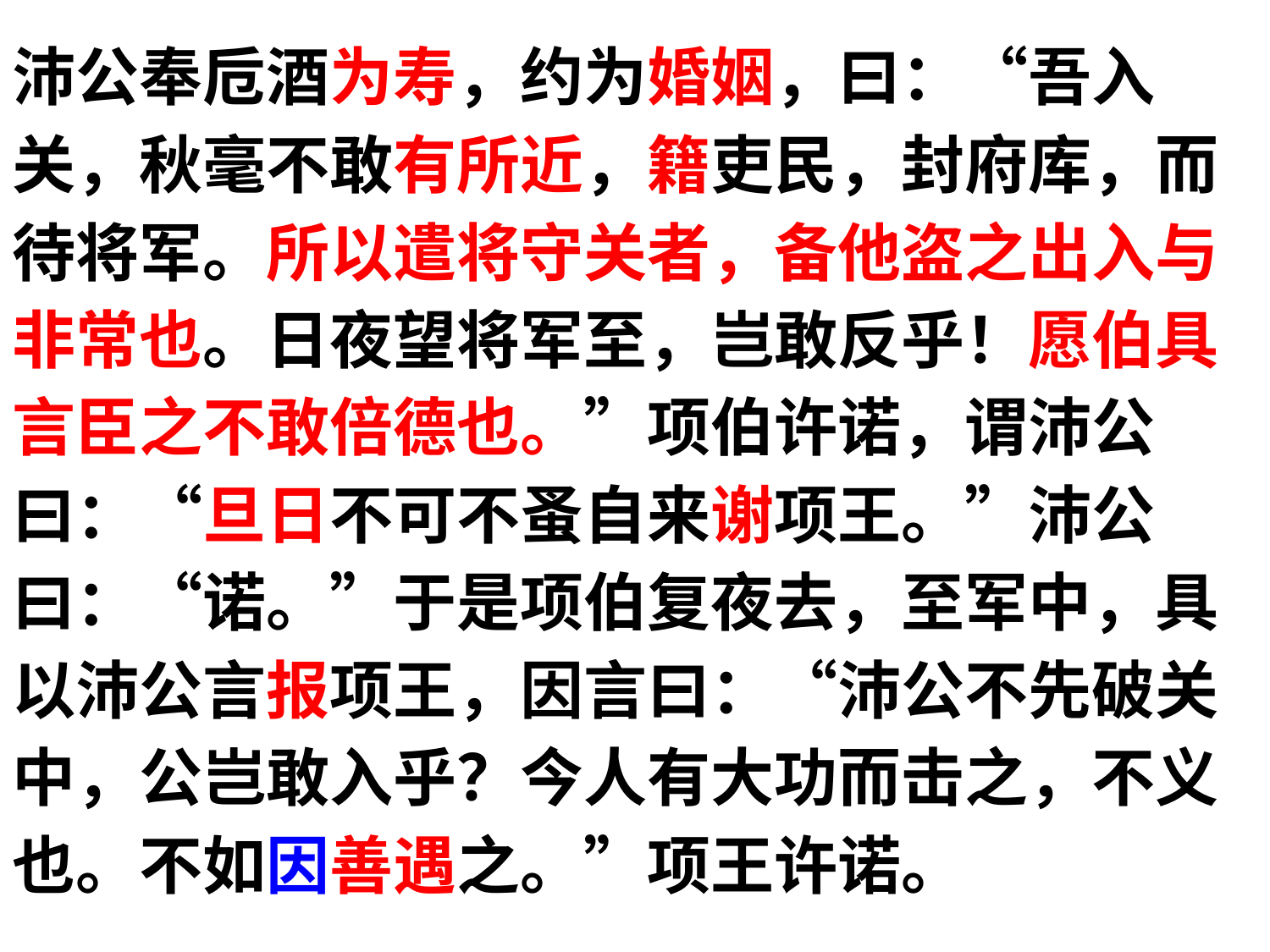

沛公奉卮酒为寿，约为婚姻，曰：“吾入关，秋毫不敢有所近，籍吏民，封府库，而待将军。所以遣将守关者，备他盗之出入与非常也。日夜望将军至，岂敢反乎！愿伯具言臣之不敢倍德也。”项伯许诺，谓沛公曰：“旦日不可不蚤自来谢项王。”沛公曰：“诺。”于是项伯复夜去，至军中，具以沛公言报项王，因言曰：“沛公不先破关中，公岂敢入乎？今人有大功而击之，不义也。不如因善遇之。”项王许诺。